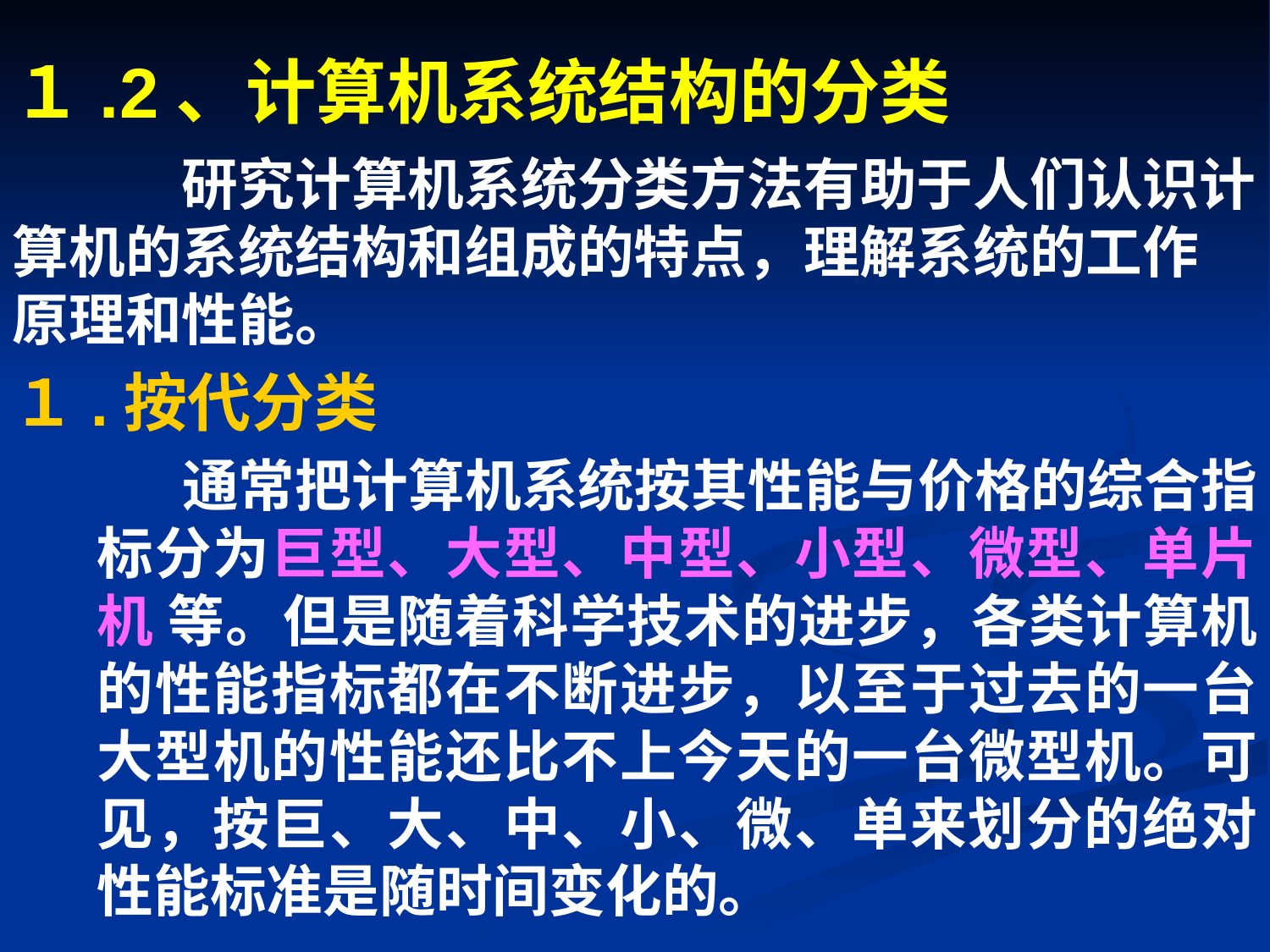

# １.2、计算机系统结构的分类
　　　研究计算机系统分类方法有助于人们认识计算机的系统结构和组成的特点，理解系统的工作 原理和性能。
１.按代分类
　　　通常把计算机系统按其性能与价格的综合指标分为巨型、大型、中型、小型、微型、单片机 等。但是随着科学技术的进步，各类计算机的性能指标都在不断进步，以至于过去的一台大型机的性能还比不上今天的一台微型机。可见，按巨、大、中、小、微、单来划分的绝对性能标准是随时间变化的。
23